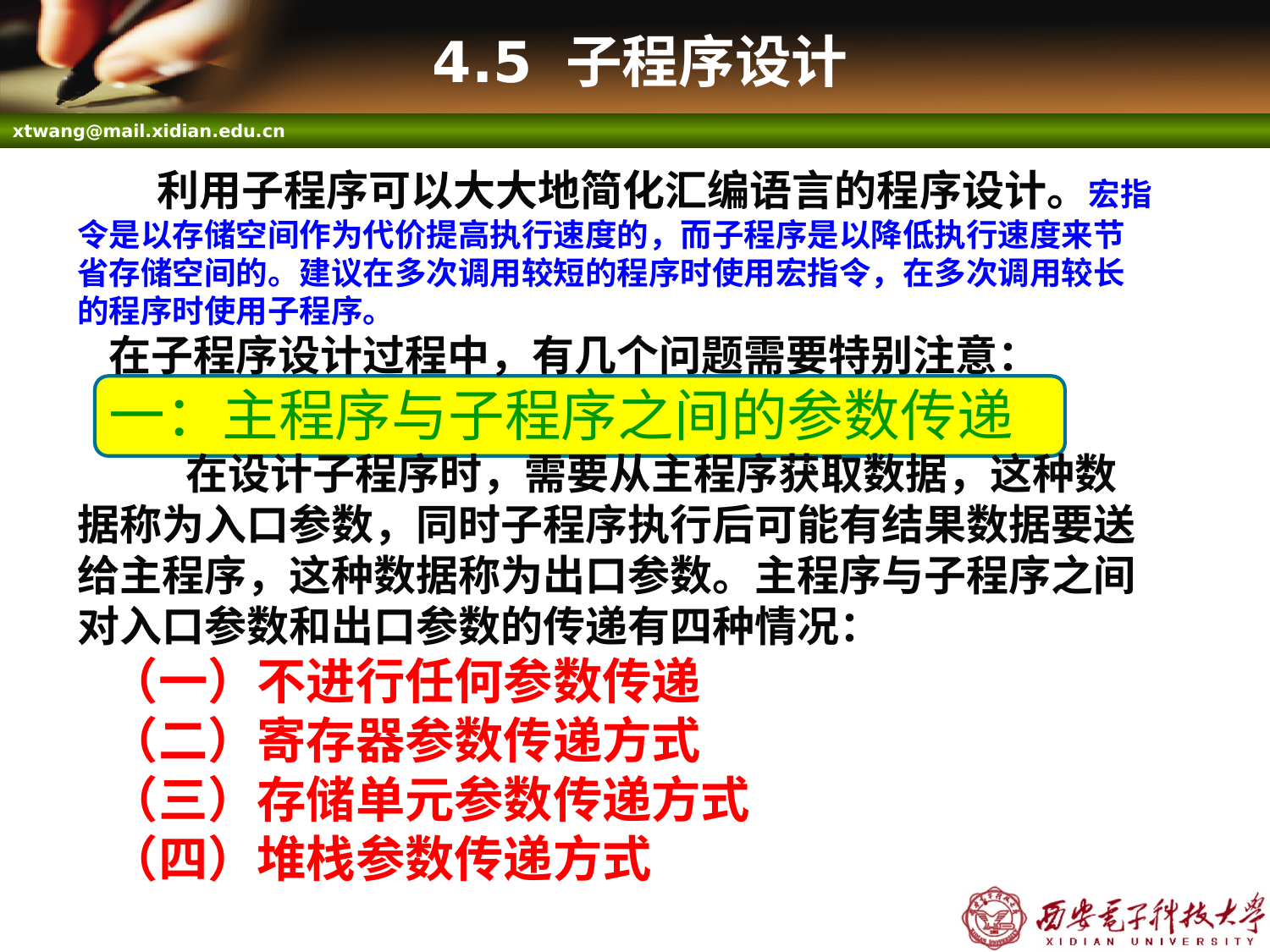

# 4.5 子程序设计
    利用子程序可以大大地简化汇编语言的程序设计。宏指令是以存储空间作为代价提高执行速度的，而子程序是以降低执行速度来节省存储空间的。建议在多次调用较短的程序时使用宏指令，在多次调用较长的程序时使用子程序。
在子程序设计过程中，有几个问题需要特别注意：
一：主程序与子程序之间的参数传递
       在设计子程序时，需要从主程序获取数据，这种数据称为入口参数，同时子程序执行后可能有结果数据要送给主程序，这种数据称为出口参数。主程序与子程序之间对入口参数和出口参数的传递有四种情况：
（一）不进行任何参数传递
（二）寄存器参数传递方式
（三）存储单元参数传递方式
（四）堆栈参数传递方式